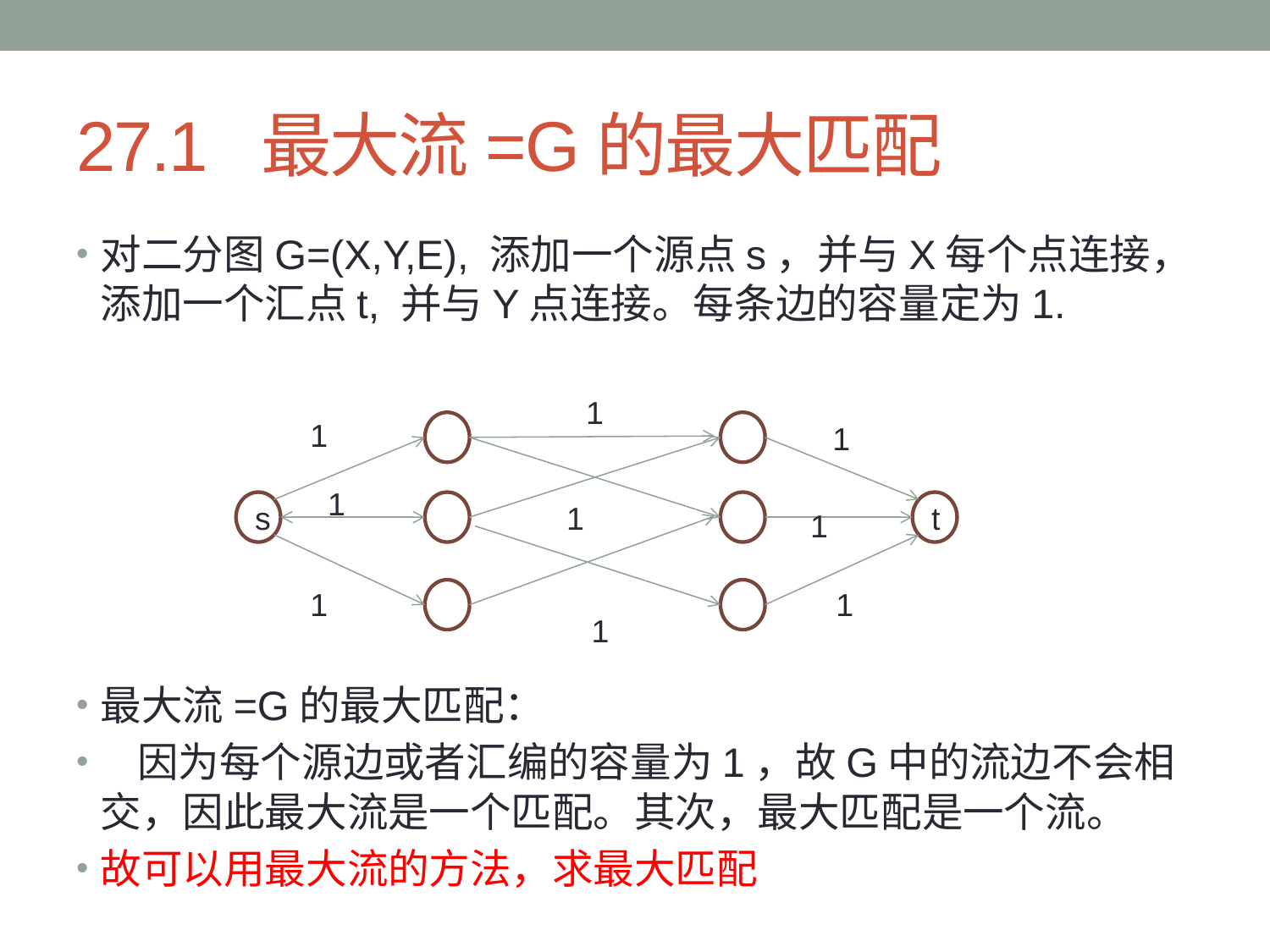

# 27.1  最大流=G的最大匹配
对二分图G=(X,Y,E), 添加一个源点s，并与X每个点连接，添加一个汇点t, 并与Y点连接。每条边的容量定为1.

最大流=G的最大匹配：
   因为每个源边或者汇编的容量为1，故G中的流边不会相交，因此最大流是一个匹配。其次，最大匹配是一个流。
故可以用最大流的方法，求最大匹配
1
1

1
1
s

1

t
1
1
1

1